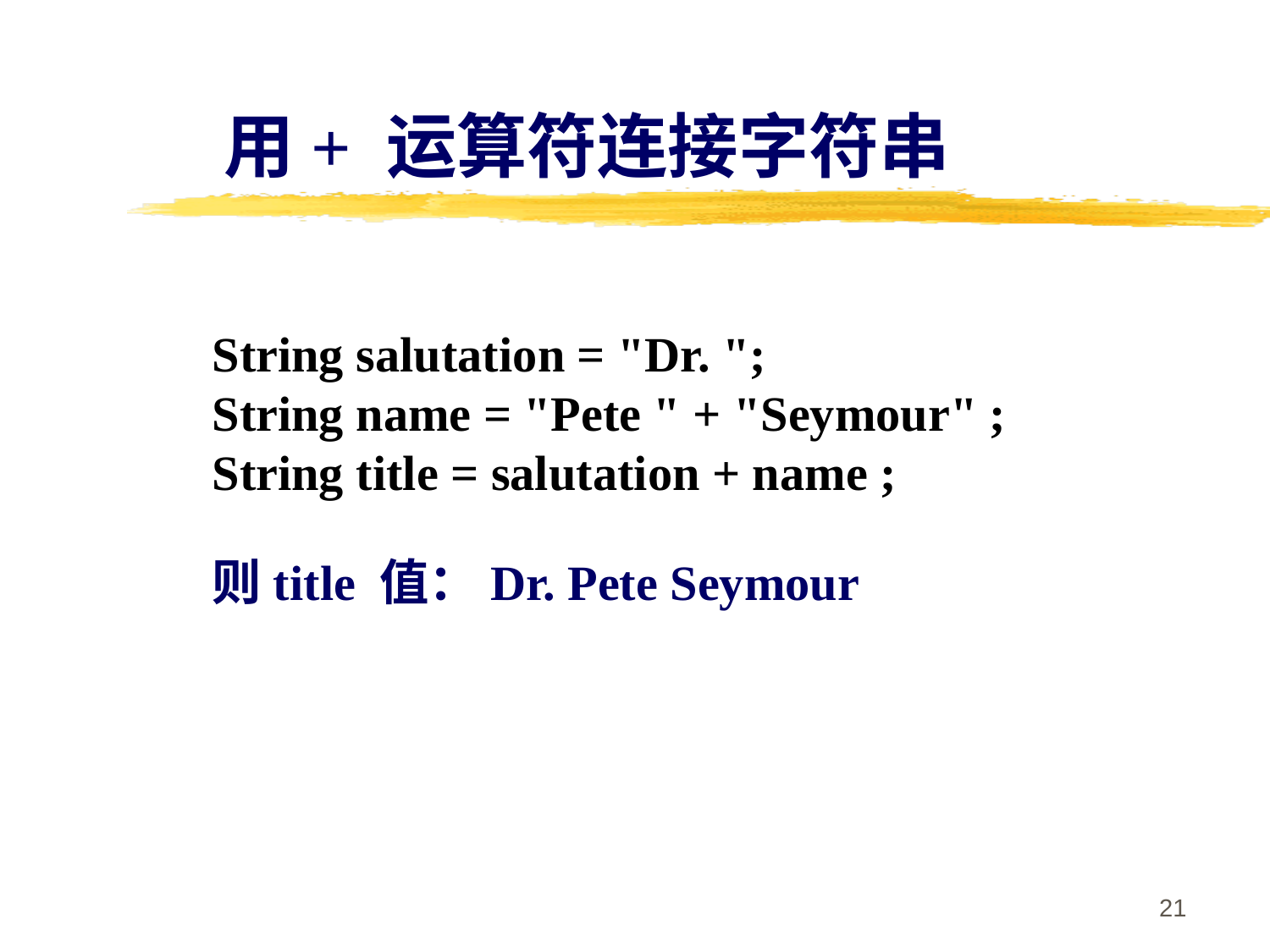

用+ 运算符连接字符串
String salutation = "Dr. ";
String name = "Pete " + "Seymour" ;
String title = salutation + name ;

则title 值：Dr. Pete Seymour

21